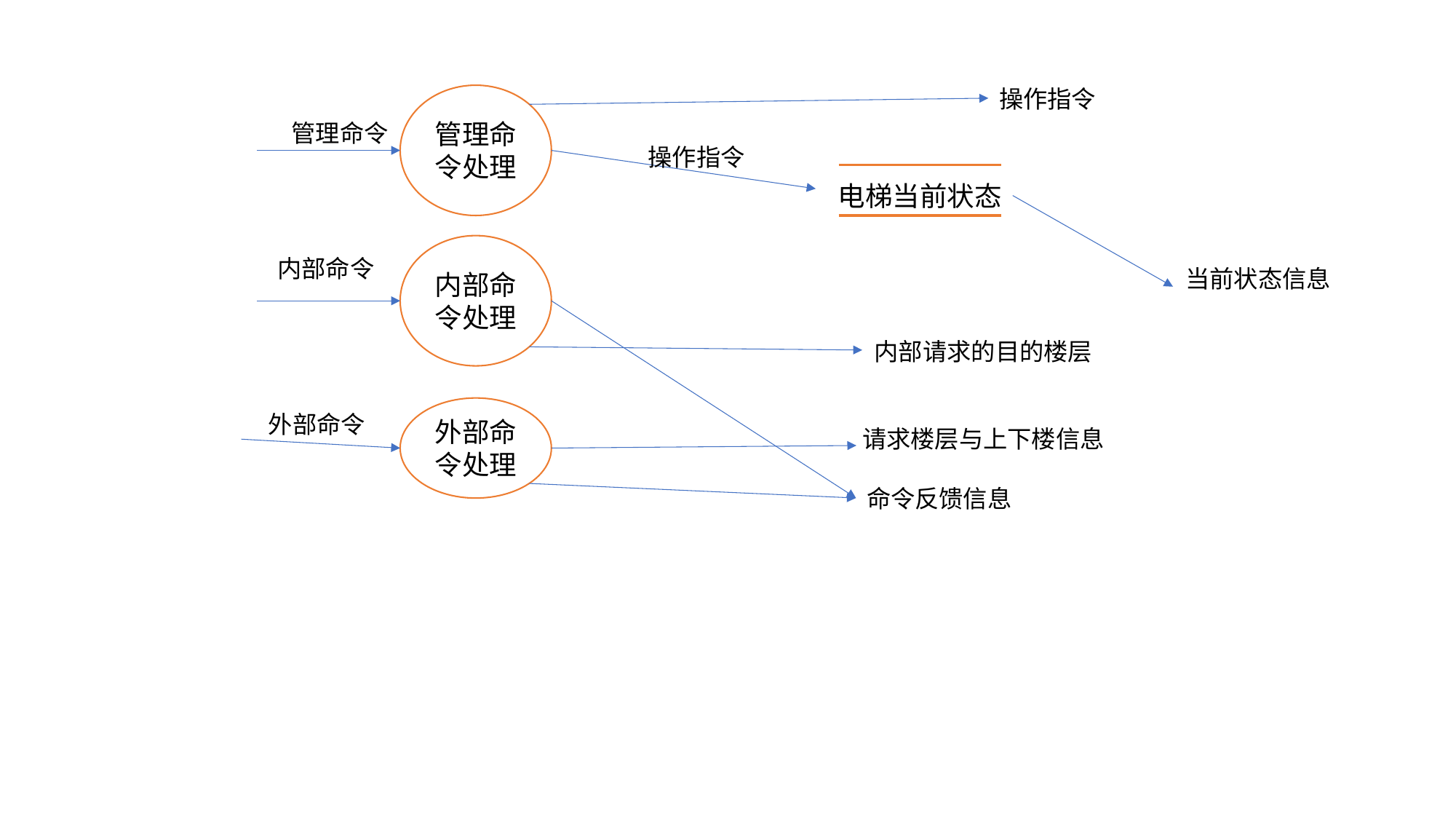

操作指令
管理命令处理
管理命令
操作指令
电梯当前状态
内部命令处理
内部命令
当前状态信息
内部请求的目的楼层
外部命令处理
外部命令
请求楼层与上下楼信息
命令反馈信息